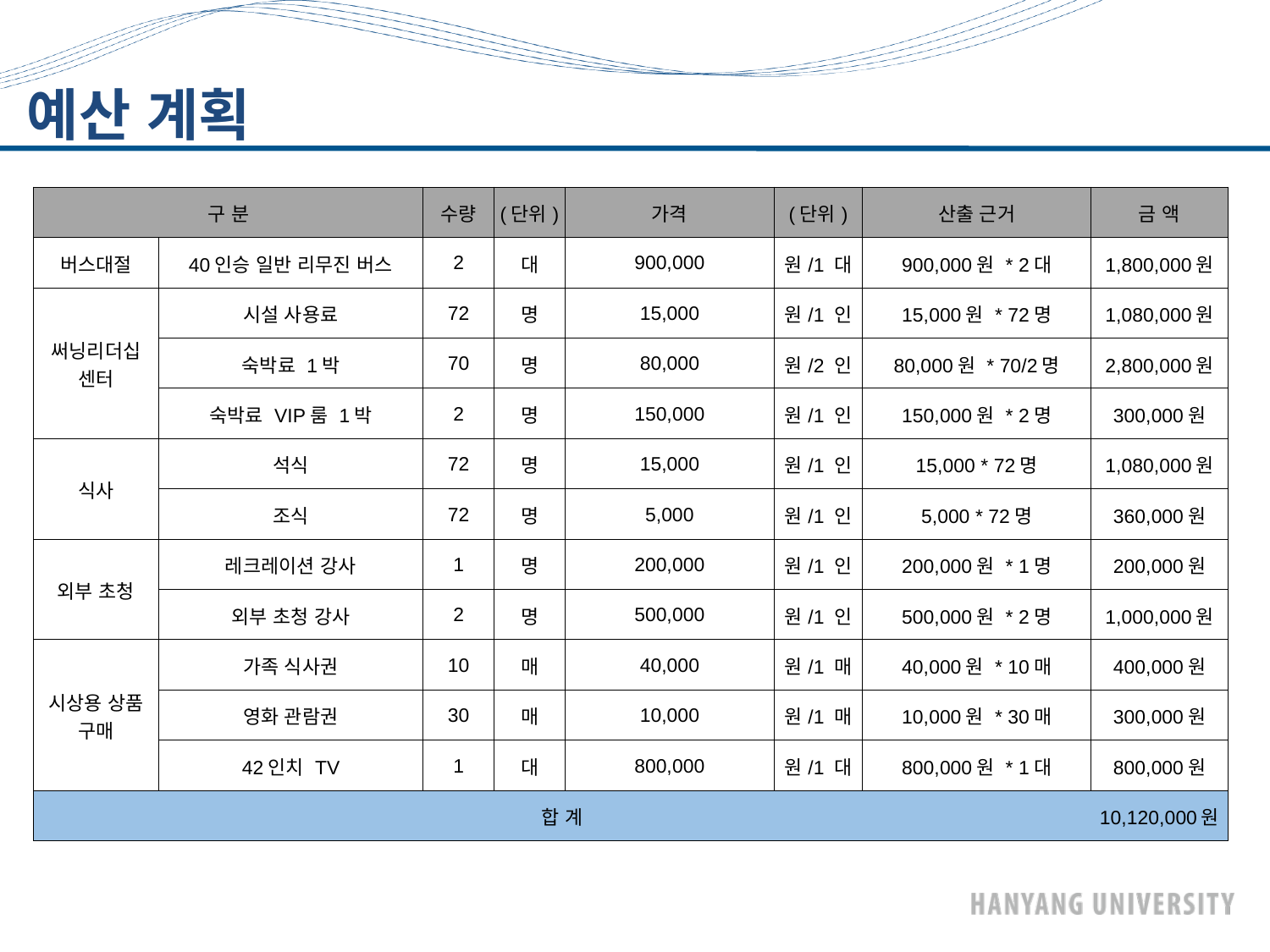

# 예산 계획

| 구 분 |  | 수량 | (단위) | 가격 | (단위) | 산출 근거 | 금 액 |
| --- | --- | --- | --- | --- | --- | --- | --- |
| 버스대절 | 40인승 일반 리무진 버스 | 2 | 대 | 900,000 | 원/1 대 | 900,000원 \* 2대 | 1,800,000원 |
| 써닝리더십 센터 | 시설 사용료 | 72 | 명 | 15,000 | 원/1 인 | 15,000원 \* 72명 | 1,080,000원 |
|  | 숙박료 1박 | 70 | 명 | 80,000 | 원/2 인 | 80,000원 \* 70/2명 | 2,800,000원 |
|  | 숙박료 VIP룸 1박 | 2 | 명 | 150,000 | 원/1 인 | 150,000원 \* 2명 | 300,000원 |
| 식사 | 석식 | 72 | 명 | 15,000 | 원/1 인 | 15,000 \* 72명 | 1,080,000원 |
|  | 조식 | 72 | 명 | 5,000 | 원/1 인 | 5,000 \* 72명 | 360,000원 |
| 외부 초청 | 레크레이션 강사 | 1 | 명 | 200,000 | 원/1 인 | 200,000원 \* 1명 | 200,000원 |
|  | 외부 초청 강사 | 2 | 명 | 500,000 | 원/1 인 | 500,000원 \* 2명 | 1,000,000원 |
| 시상용 상품 구매 | 가족 식사권 | 10 | 매 | 40,000 | 원/1 매 | 40,000원 \* 10매 | 400,000원 |
|  | 영화 관람권 | 30 | 매 | 10,000 | 원/1 매 | 10,000원 \* 30매 | 300,000원 |
|  | 42인치 TV | 1 | 대 | 800,000 | 원/1 대 | 800,000원 \* 1대 | 800,000원 |
| 합 계 |  |  |  |  |  |  | 10,120,000원 |